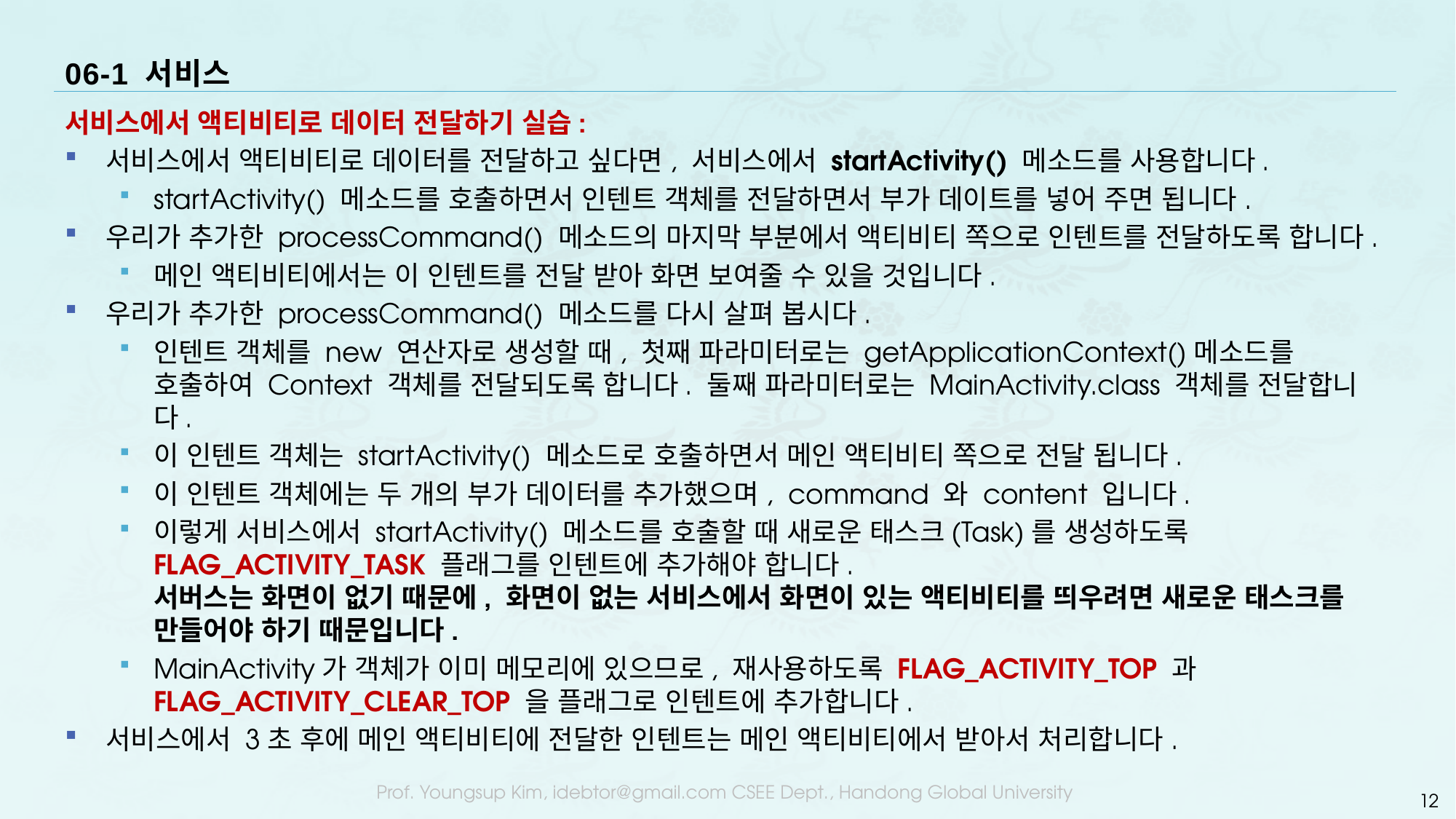

# 06-1 서비스
서비스에서 액티비티로 데이터 전달하기 실습:
서비스에서 액티비티로 데이터를 전달하고 싶다면, 서비스에서 startActivity() 메소드를 사용합니다.
startActivity() 메소드를 호출하면서 인텐트 객체를 전달하면서 부가 데이트를 넣어 주면 됩니다.
우리가 추가한 processCommand() 메소드의 마지막 부분에서 액티비티 쪽으로 인텐트를 전달하도록 합니다.
메인 액티비티에서는 이 인텐트를 전달 받아 화면 보여줄 수 있을 것입니다.
우리가 추가한 processCommand() 메소드를 다시 살펴 봅시다.
인텐트 객체를 new 연산자로 생성할 때, 첫째 파라미터로는 getApplicationContext()메소드를 호출하여 Context 객체를 전달되도록 합니다. 둘째 파라미터로는 MainActivity.class 객체를 전달합니다.
이 인텐트 객체는 startActivity() 메소드로 호출하면서 메인 액티비티 쪽으로 전달 됩니다.
이 인텐트 객체에는 두 개의 부가 데이터를 추가했으며,  command 와 content 입니다.
이렇게 서비스에서 startActivity() 메소드를 호출할 때 새로운 태스크(Task)를 생성하도록 FLAG_ACTIVITY_TASK 플래그를 인텐트에 추가해야 합니다.
서버스는 화면이 없기 때문에, 화면이 없는 서비스에서 화면이 있는 액티비티를 띄우려면 새로운 태스크를 만들어야 하기 때문입니다.
MainActivity가 객체가 이미 메모리에 있으므로, 재사용하도록 FLAG_ACTIVITY_TOP 과 FLAG_ACTIVITY_CLEAR_TOP 을 플래그로 인텐트에 추가합니다.
서비스에서 3초 후에 메인 액티비티에 전달한 인텐트는 메인 액티비티에서 받아서 처리합니다.

12